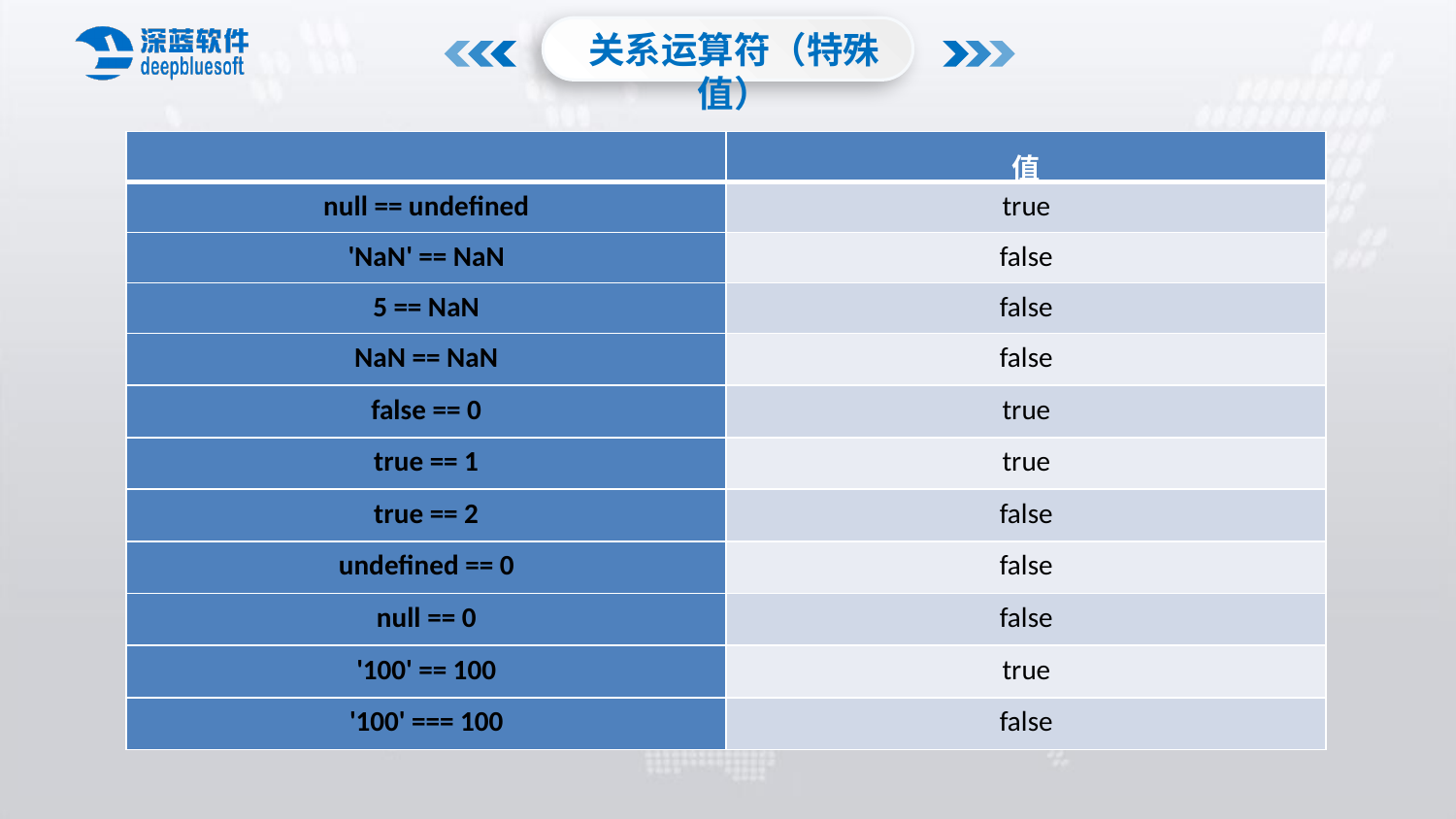

关系运算符（特殊值）

|  | 值 |
| --- | --- |
| null == undefined | true |
| 'NaN' == NaN | false |
| 5 == NaN | false |
| NaN == NaN | false |
| false == 0 | true |
| true == 1 | true |
| true == 2 | false |
| undefined == 0 | false |
| null == 0 | false |
| '100' == 100 | true |
| '100' === 100 | false |